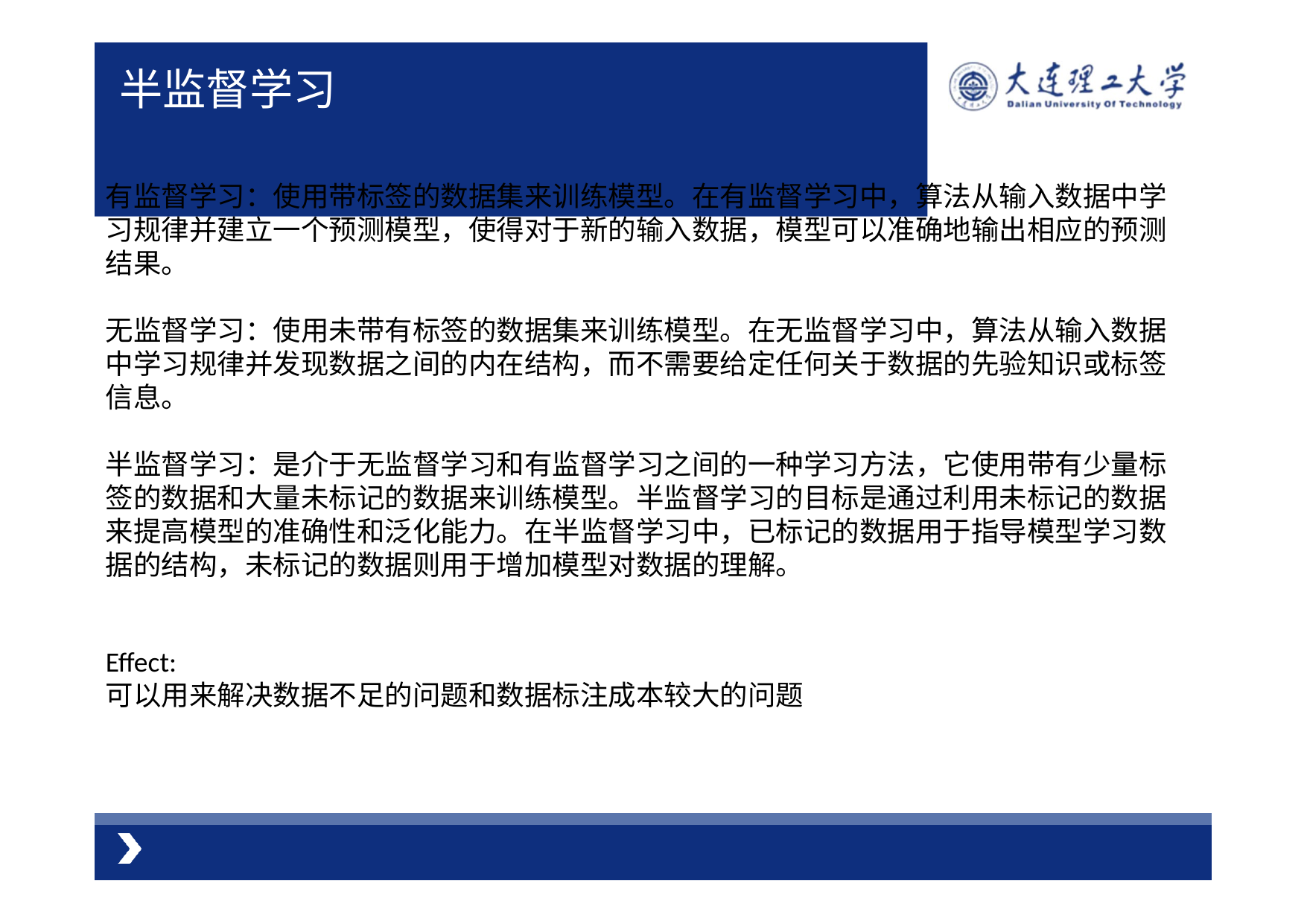

# 半监督学习
有监督学习：使用带标签的数据集来训练模型。在有监督学习中，算法从输入数据中学习规律并建立一个预测模型，使得对于新的输入数据，模型可以准确地输出相应的预测结果。

无监督学习：使用未带有标签的数据集来训练模型。在无监督学习中，算法从输入数据中学习规律并发现数据之间的内在结构，而不需要给定任何关于数据的先验知识或标签信息。

半监督学习：是介于无监督学习和有监督学习之间的一种学习方法，它使用带有少量标签的数据和大量未标记的数据来训练模型。半监督学习的目标是通过利用未标记的数据来提高模型的准确性和泛化能力。在半监督学习中，已标记的数据用于指导模型学习数据的结构，未标记的数据则用于增加模型对数据的理解。
Effect:
可以用来解决数据不足的问题和数据标注成本较大的问题